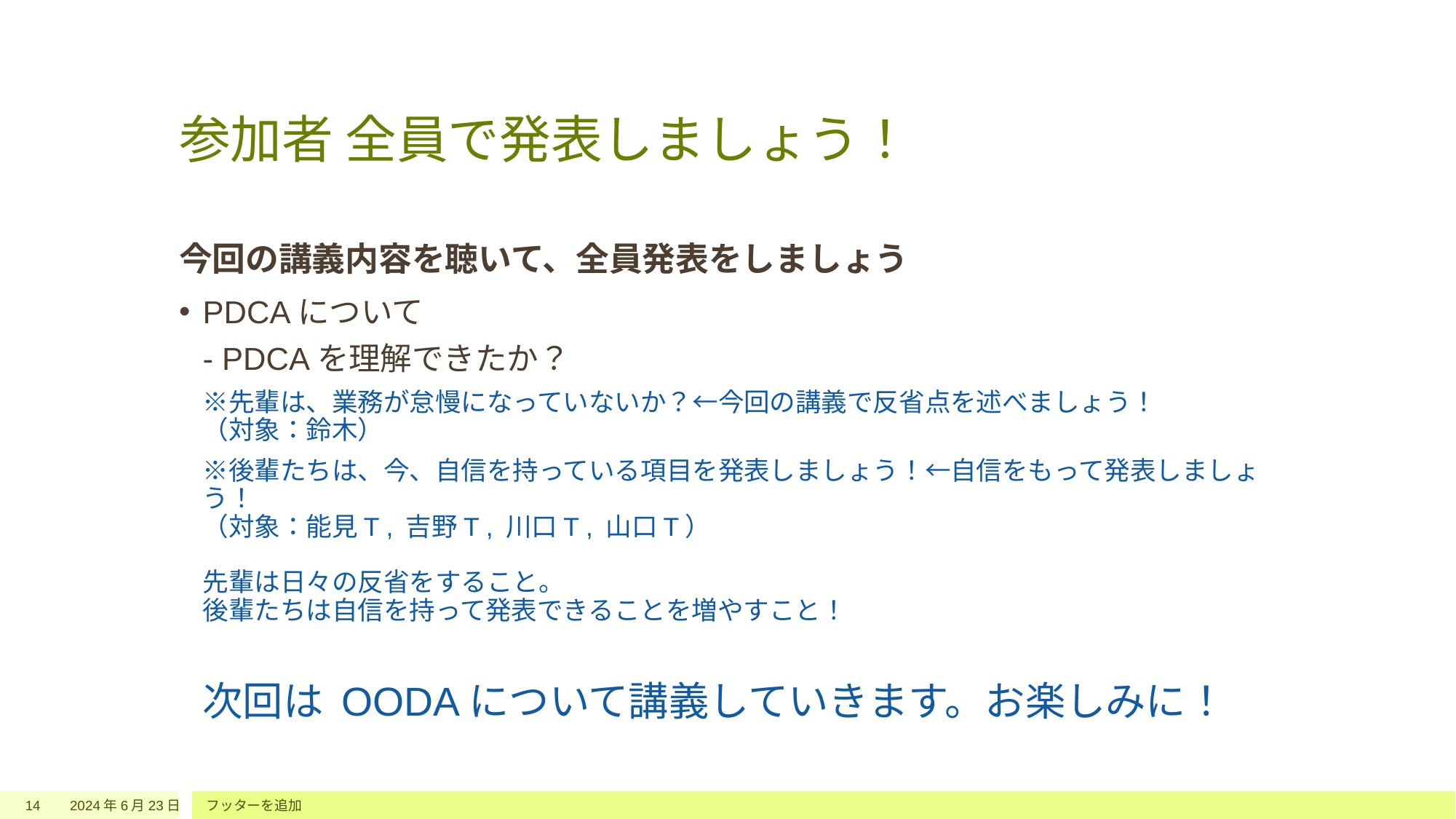

# 参加者 全員で発表しましょう！
今回の講義内容を聴いて、全員発表をしましょう
PDCAについて
- PDCAを理解できたか？
※先輩は、業務が怠慢になっていないか？←今回の講義で反省点を述べましょう！
（対象：鈴木）
※後輩たちは、今、自信を持っている項目を発表しましょう！←自信をもって発表しましょう！
（対象：能見T , 吉野T , 川口T , 山口T）
先輩は日々の反省をすること。
後輩たちは自信を持って発表できることを増やすこと！
次回は OODAについて講義していきます。お楽しみに！

14
2024年6月23日
フッターを追加